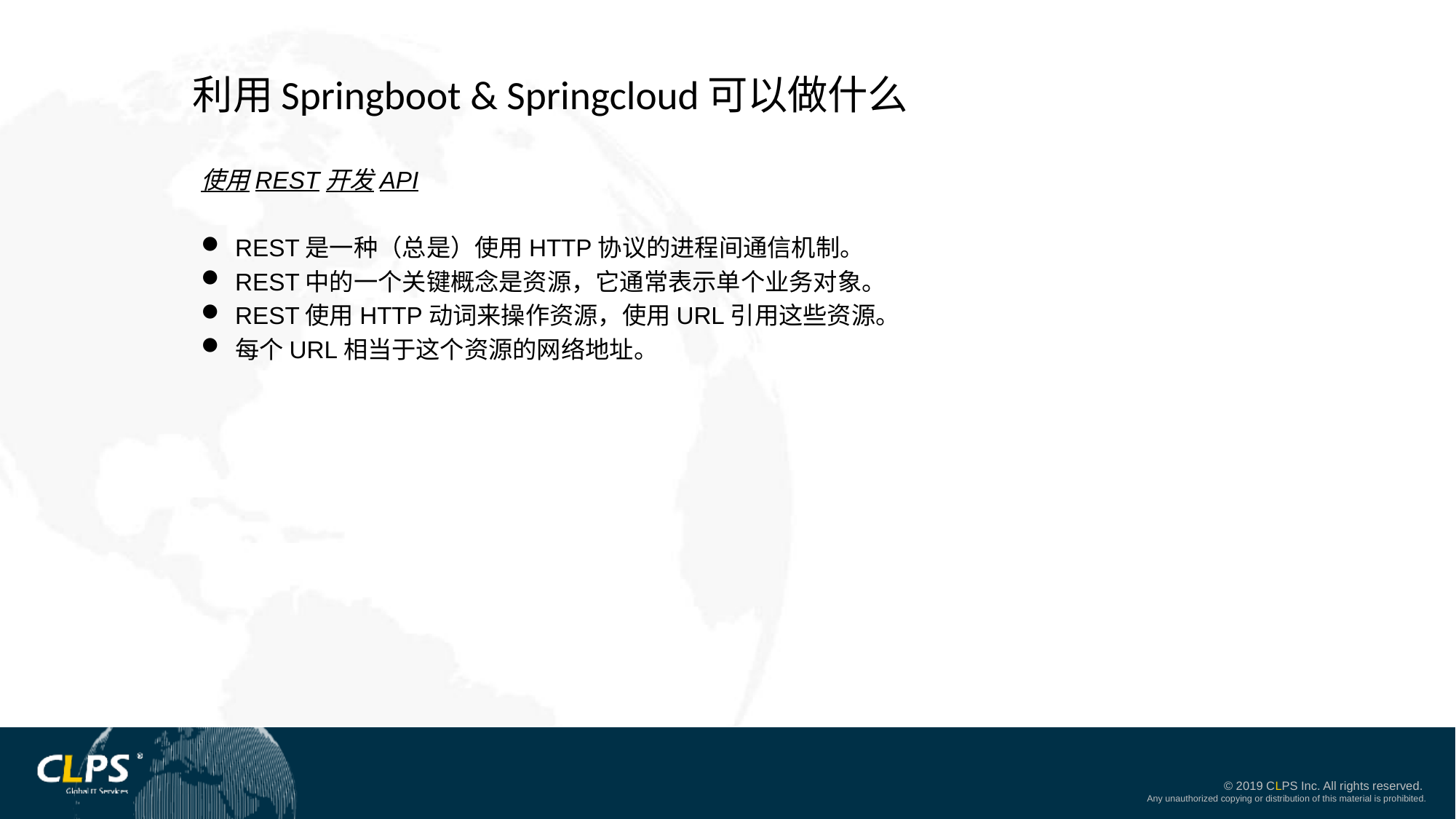

利用Springboot & Springcloud可以做什么

使用REST开发API

REST是一种（总是）使用HTTP协议的进程间通信机制。
REST中的一个关键概念是资源，它通常表示单个业务对象。
REST使用HTTP动词来操作资源，使用URL引用这些资源。
每个URL相当于这个资源的网络地址。

11